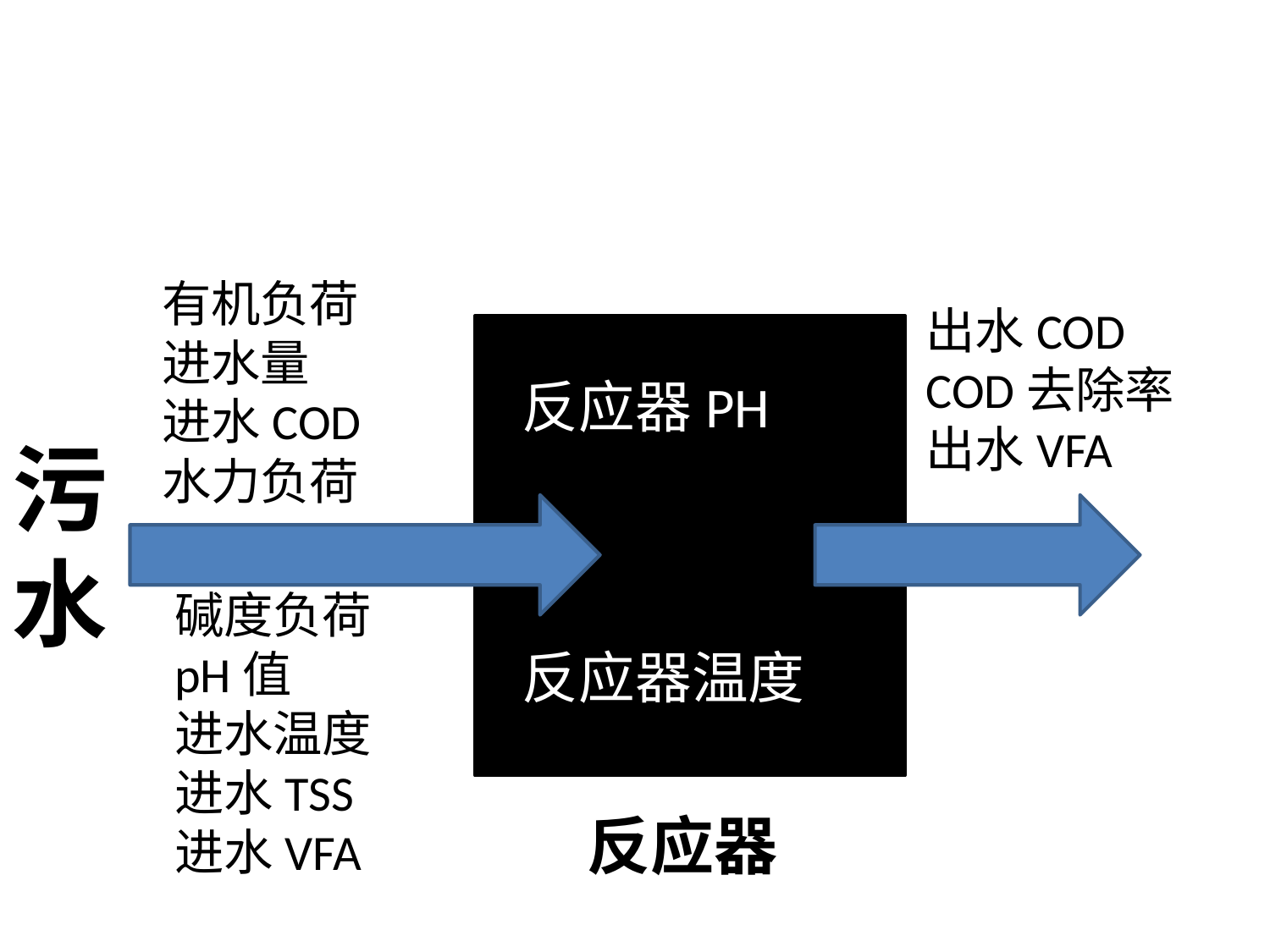

有机负荷
进水量
进水COD
水力负荷
出水COD
COD去除率
出水VFA

反应器PH

反应器温度

污水

碱度负荷
pH值
进水温度
进水TSS
进水VFA
反应器